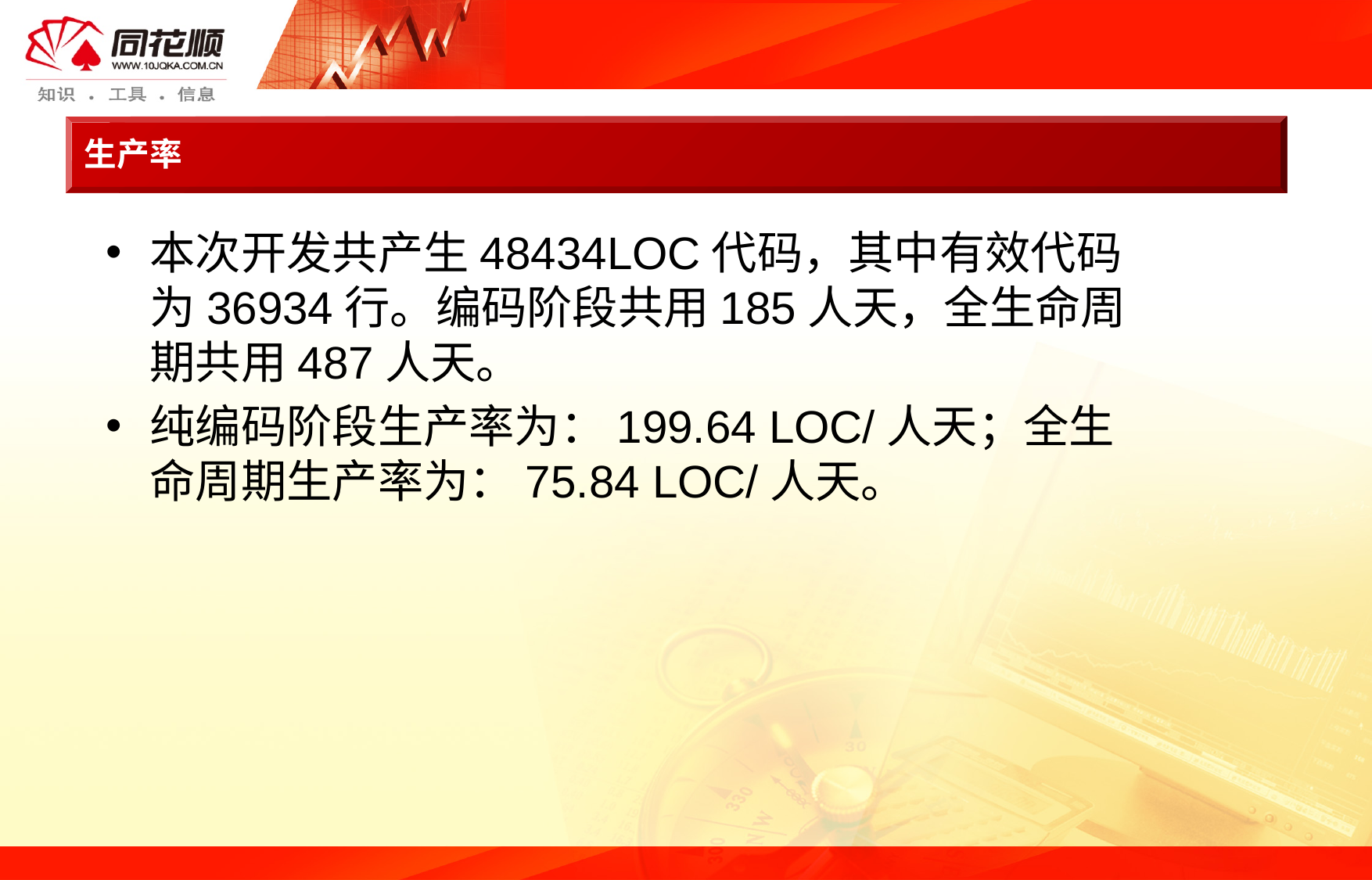

生产率
本次开发共产生48434LOC代码，其中有效代码为36934行。编码阶段共用185人天，全生命周期共用487人天。
纯编码阶段生产率为：199.64 LOC/人天；全生命周期生产率为：75.84 LOC/人天。